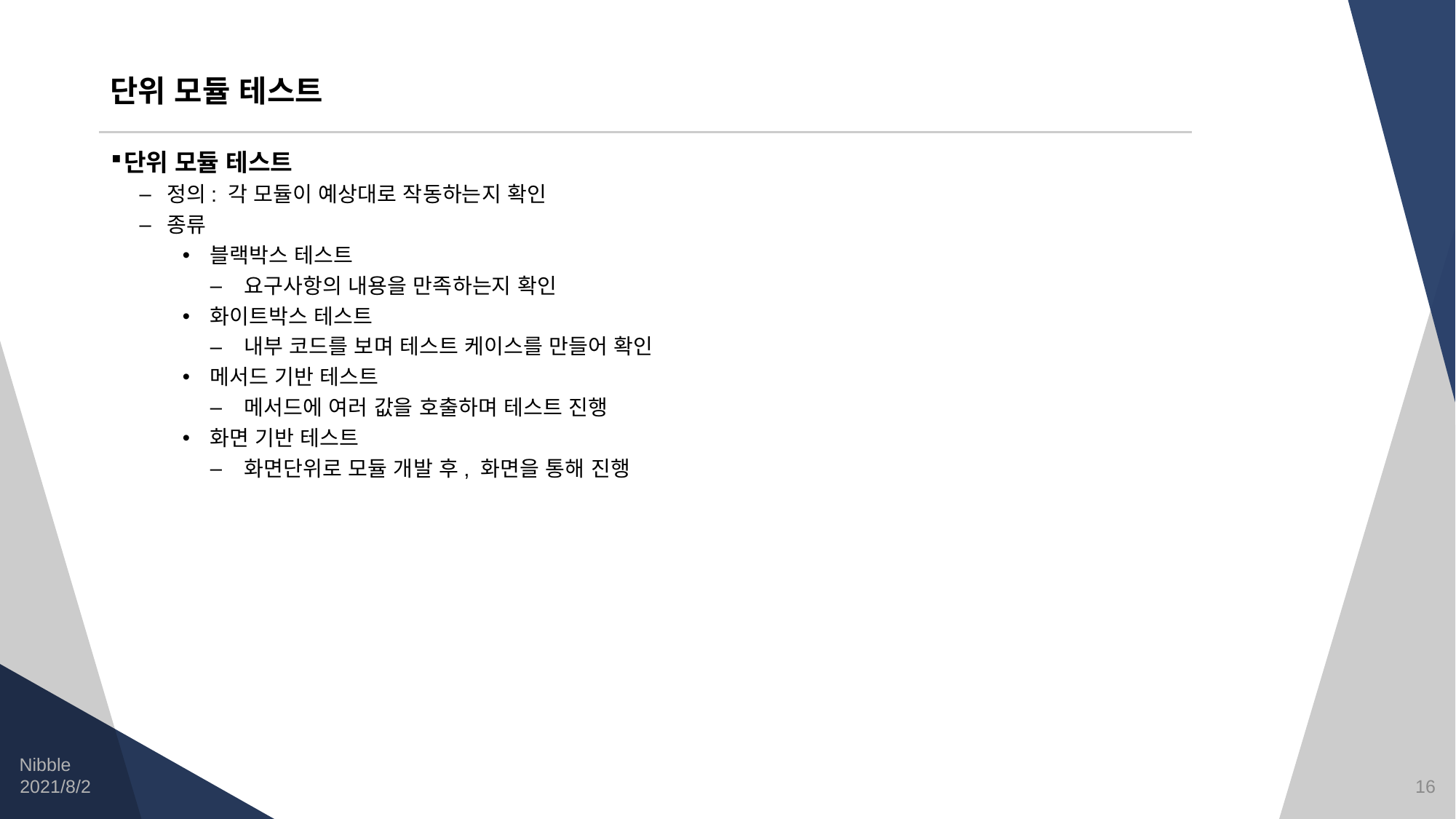

# 단위 모듈 테스트

단위 모듈 테스트
정의: 각 모듈이 예상대로 작동하는지 확인
종류
블랙박스 테스트
요구사항의 내용을 만족하는지 확인
화이트박스 테스트
내부 코드를 보며 테스트 케이스를 만들어 확인
메서드 기반 테스트
메서드에 여러 값을 호출하며 테스트 진행
화면 기반 테스트
화면단위로 모듈 개발 후, 화면을 통해 진행
Nibble
2021/8/2
16